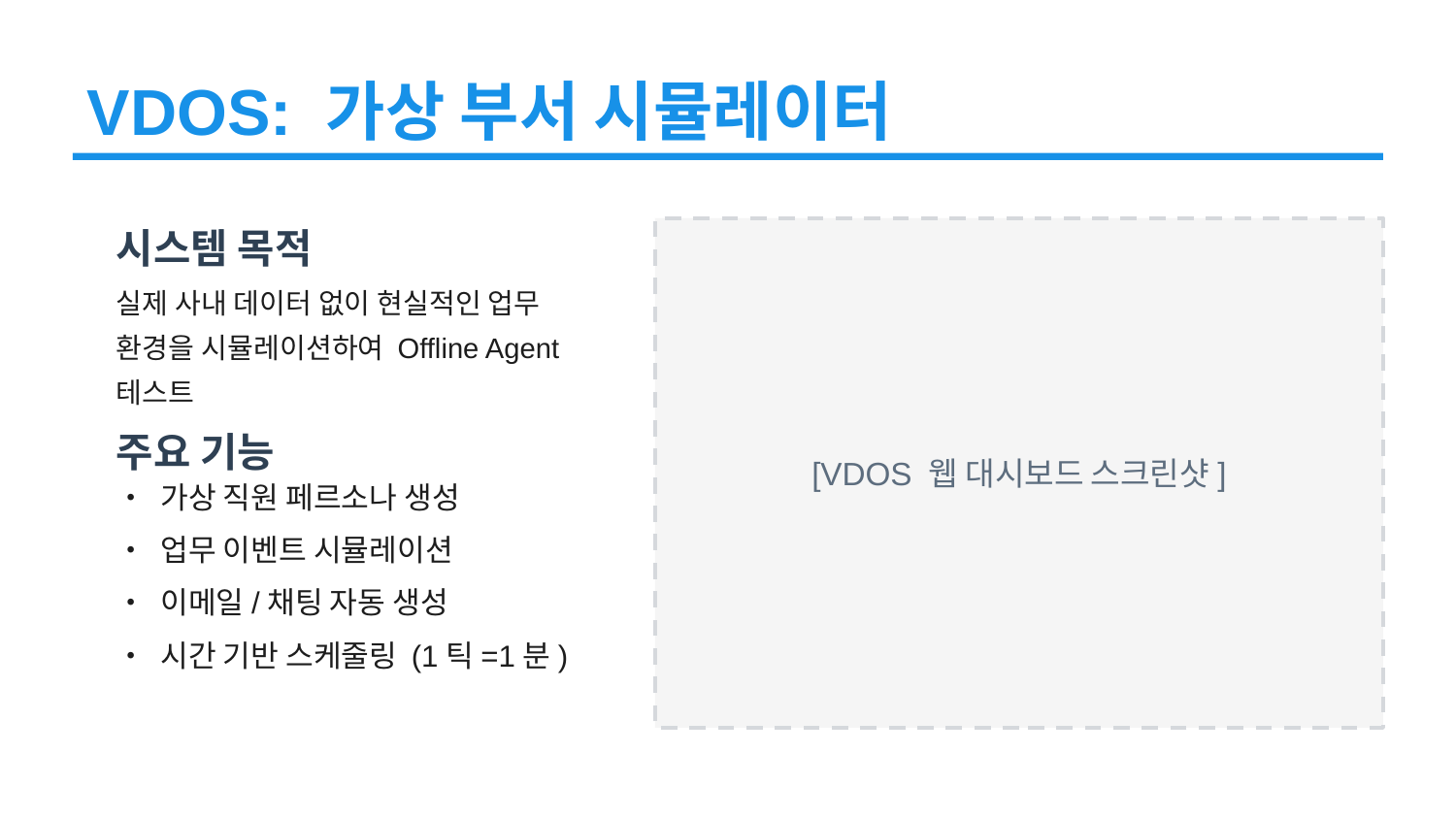

VDOS: 가상 부서 시뮬레이터

시스템 목적

실제 사내 데이터 없이 현실적인 업무 환경을 시뮬레이션하여 Offline Agent 테스트
주요 기능
[VDOS 웹 대시보드 스크린샷]
• 가상 직원 페르소나 생성
• 업무 이벤트 시뮬레이션
• 이메일/채팅 자동 생성
• 시간 기반 스케줄링 (1틱=1분)